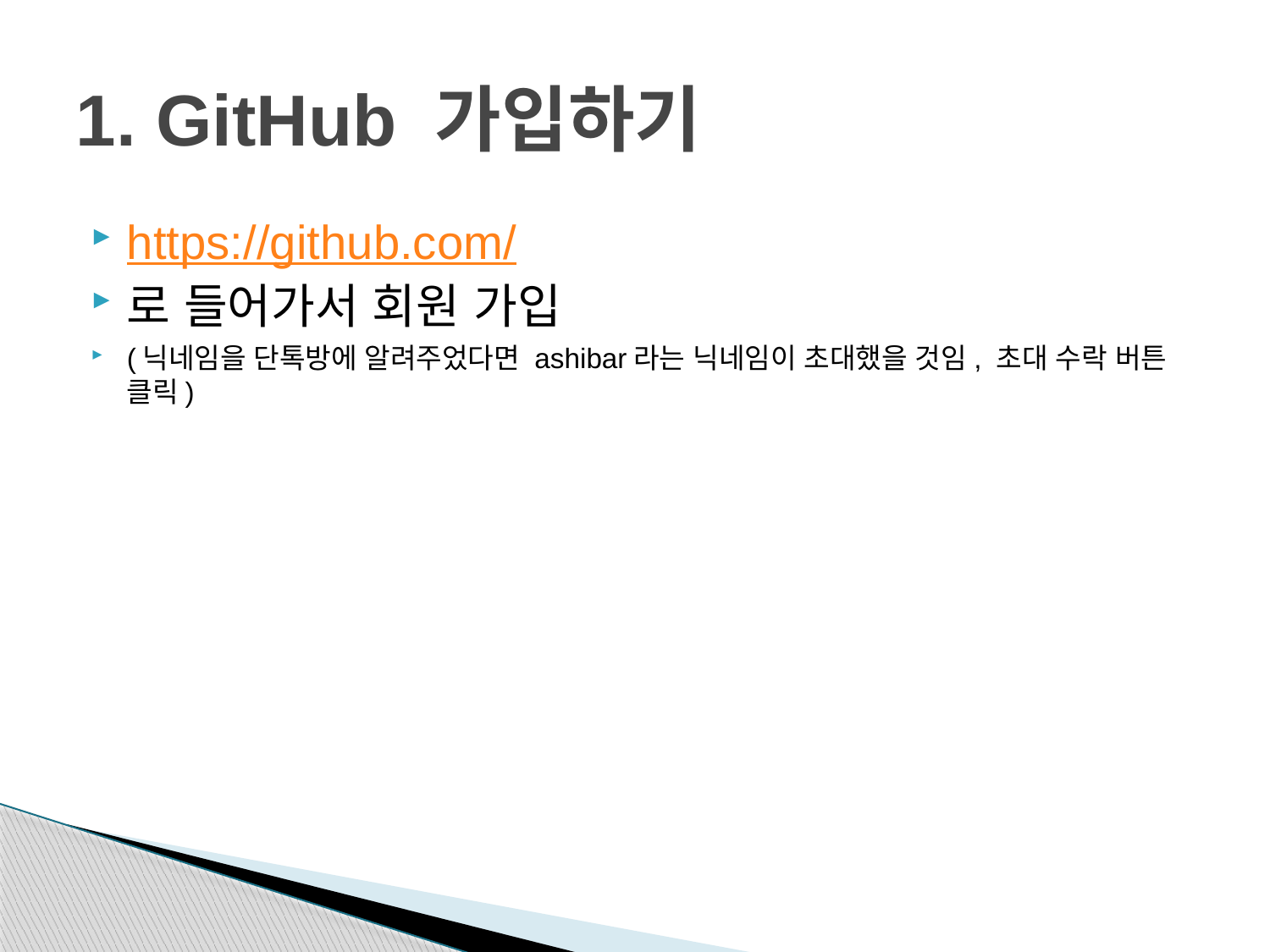

# 1. GitHub 가입하기
https://github.com/
로 들어가서 회원 가입
(닉네임을 단톡방에 알려주었다면 ashibar라는 닉네임이 초대했을 것임, 초대 수락 버튼 클릭)